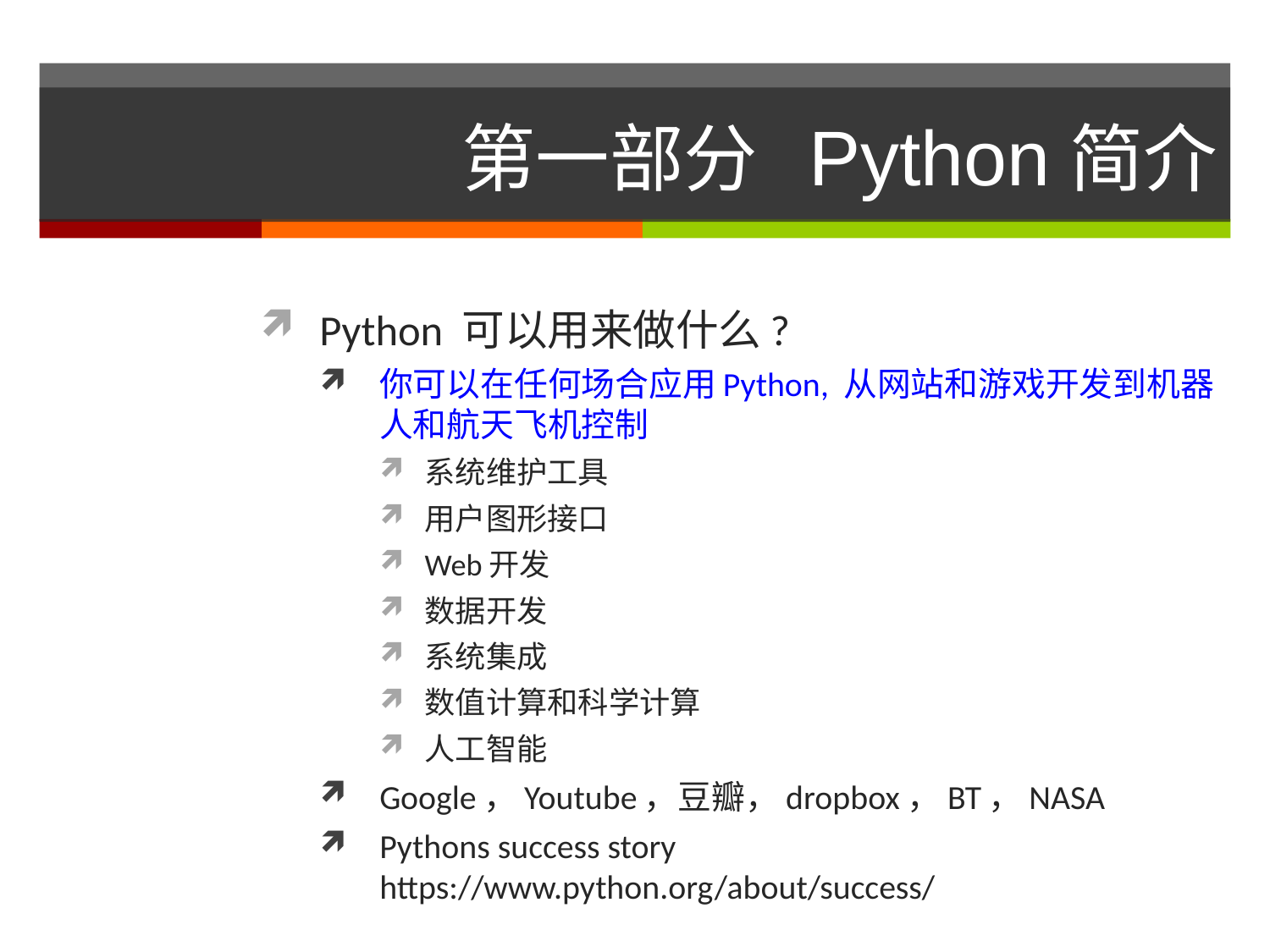

# 第一部分  Python简介
Python 可以用来做什么?
你可以在任何场合应用Python, 从网站和游戏开发到机器人和航天飞机控制
系统维护工具
用户图形接口
Web开发
数据开发
系统集成
数值计算和科学计算
人工智能
Google，Youtube，豆瓣，dropbox，BT，NASA
Pythons success story https://www.python.org/about/success/